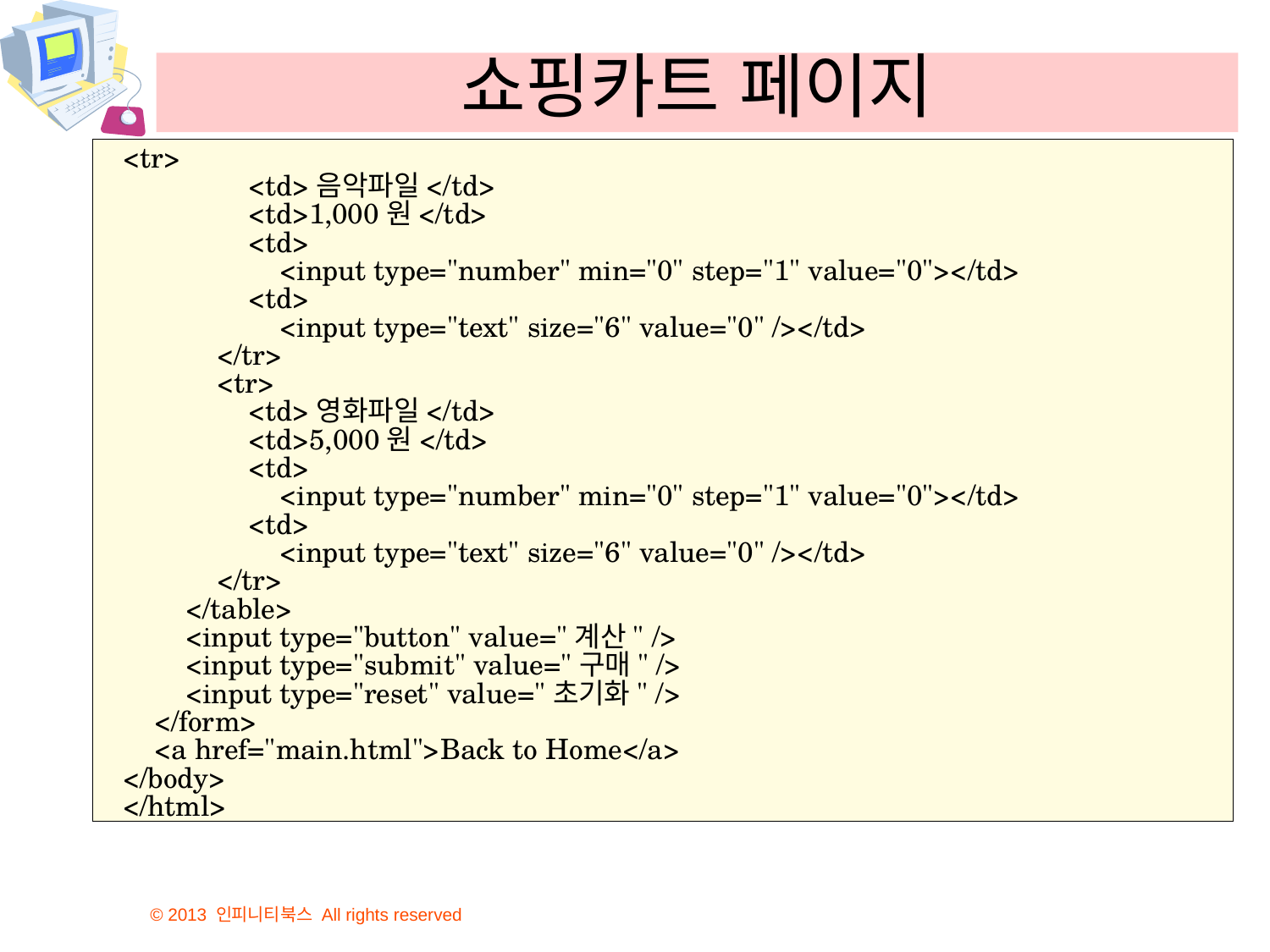

# 쇼핑카트 페이지
<tr>
                <td>음악파일</td>
                <td>1,000원</td>
                <td>
                    <input type="number" min="0" step="1" value="0"></td>
                <td>
                    <input type="text" size="6" value="0" /></td>
            </tr>
            <tr>
                <td>영화파일</td>
                <td>5,000원</td>
                <td>
                    <input type="number" min="0" step="1" value="0"></td>
                <td>
                    <input type="text" size="6" value="0" /></td>
            </tr>
        </table>
        <input type="button" value="계산" />
        <input type="submit" value="구매" />
        <input type="reset" value="초기화" />
    </form>
    <a href="main.html">Back to Home</a>
</body>
</html>